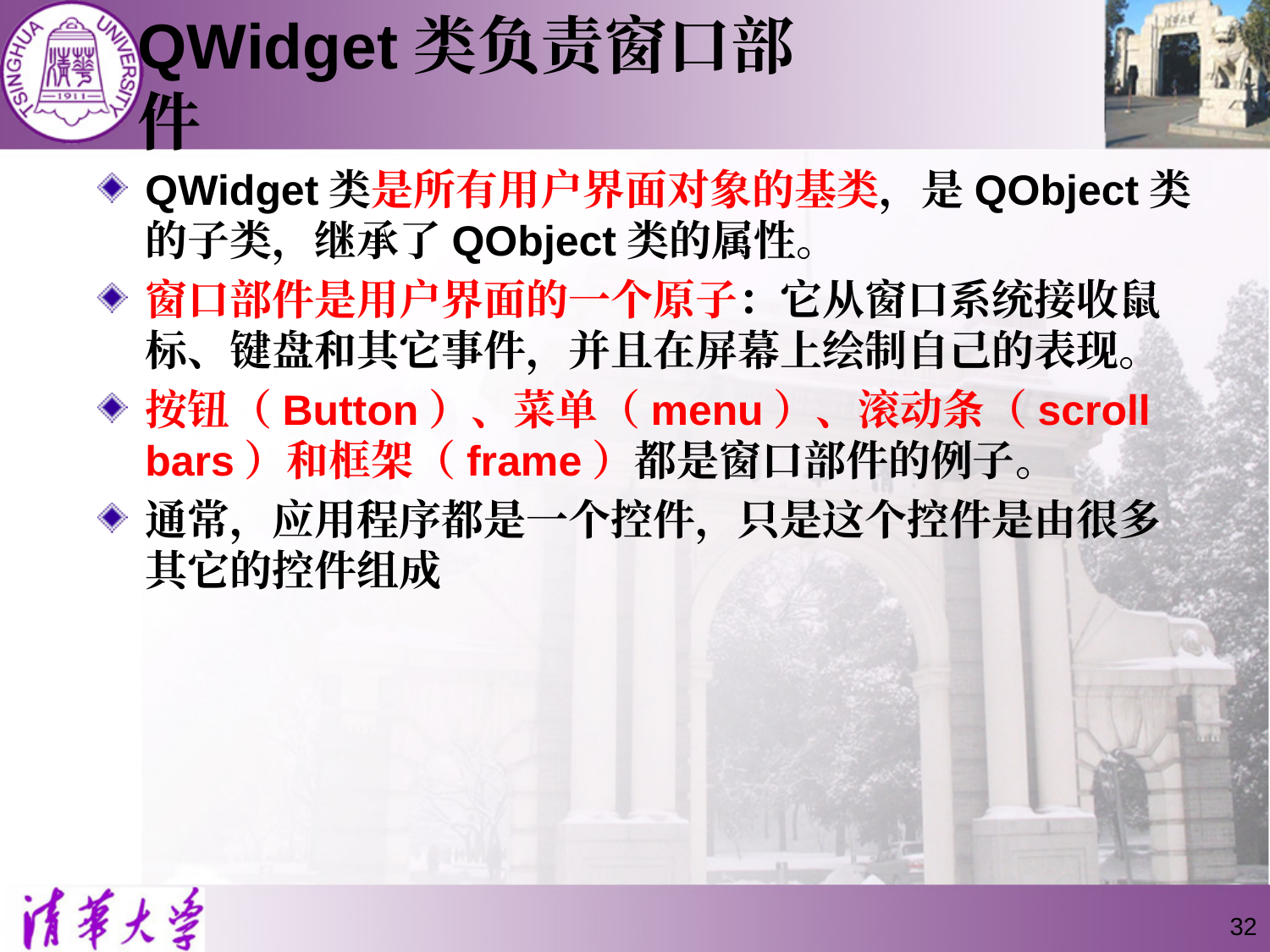

# QWidget类负责窗口部件
QWidget类是所有用户界面对象的基类，是QObject类的子类，继承了QObject类的属性。
窗口部件是用户界面的一个原子：它从窗口系统接收鼠标、键盘和其它事件，并且在屏幕上绘制自己的表现。
按钮（Button）、菜单（menu）、滚动条（scroll bars）和框架（frame）都是窗口部件的例子。
通常，应用程序都是一个控件，只是这个控件是由很多其它的控件组成
32